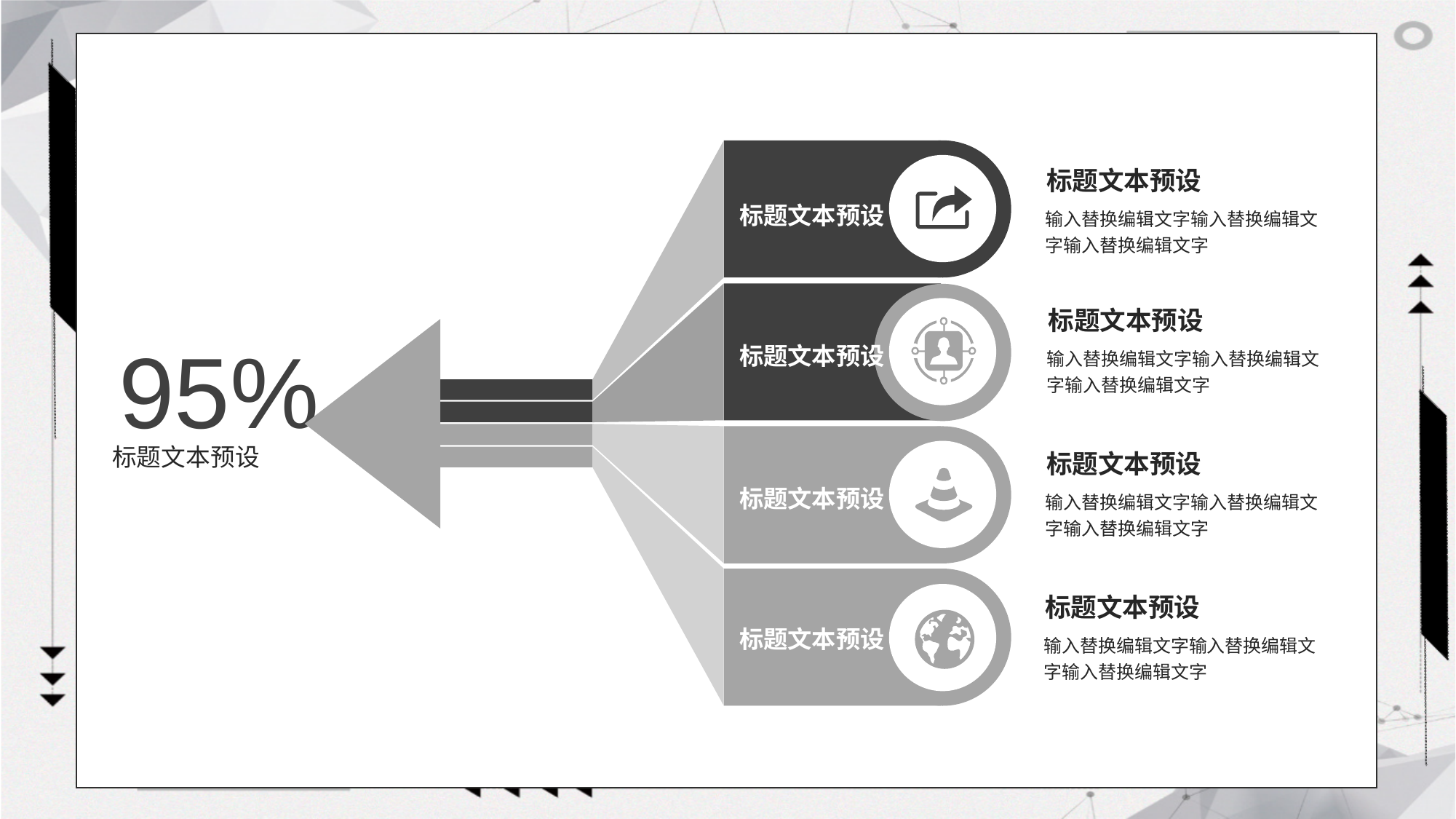

#

标题文本预设

标题文本预设

标题文本预设

标题文本预设

标题文本预设
输入替换编辑文字输入替换编辑文字输入替换编辑文字
标题文本预设
95%
标题文本预设
输入替换编辑文字输入替换编辑文字输入替换编辑文字
标题文本预设
输入替换编辑文字输入替换编辑文字输入替换编辑文字
标题文本预设
输入替换编辑文字输入替换编辑文字输入替换编辑文字